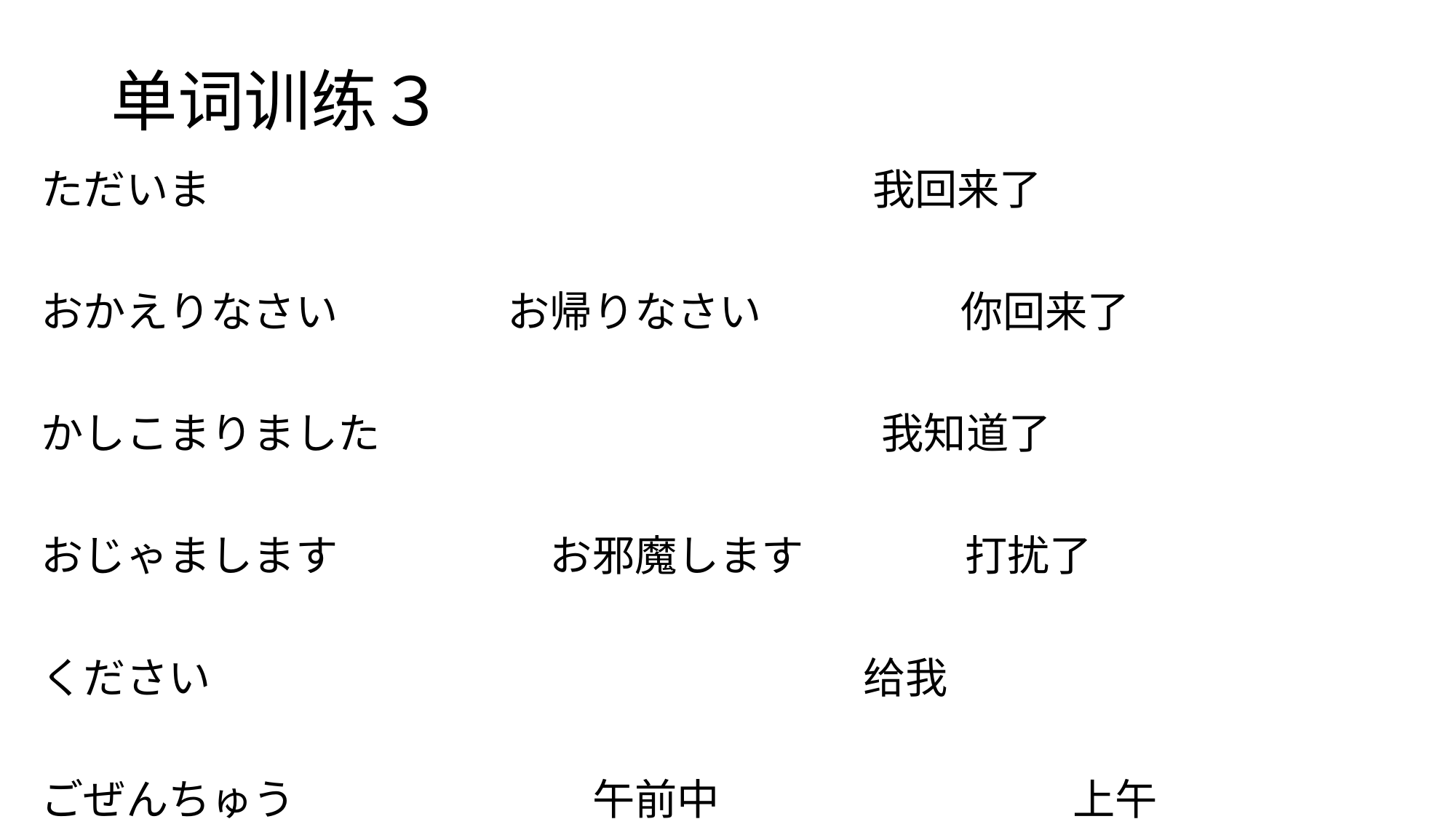

# 单词训练３
ただいま　　                                                             我回来了

おかえりなさい　　　　お帰りなさい                     你回来了

かしこまりました                                                     我知道了

おじゃまします　　　　　お邪魔します                 打扰了

ください                                                                     给我

ごぜんちゅう　　　　　　　午前中　　　　　　　      上午